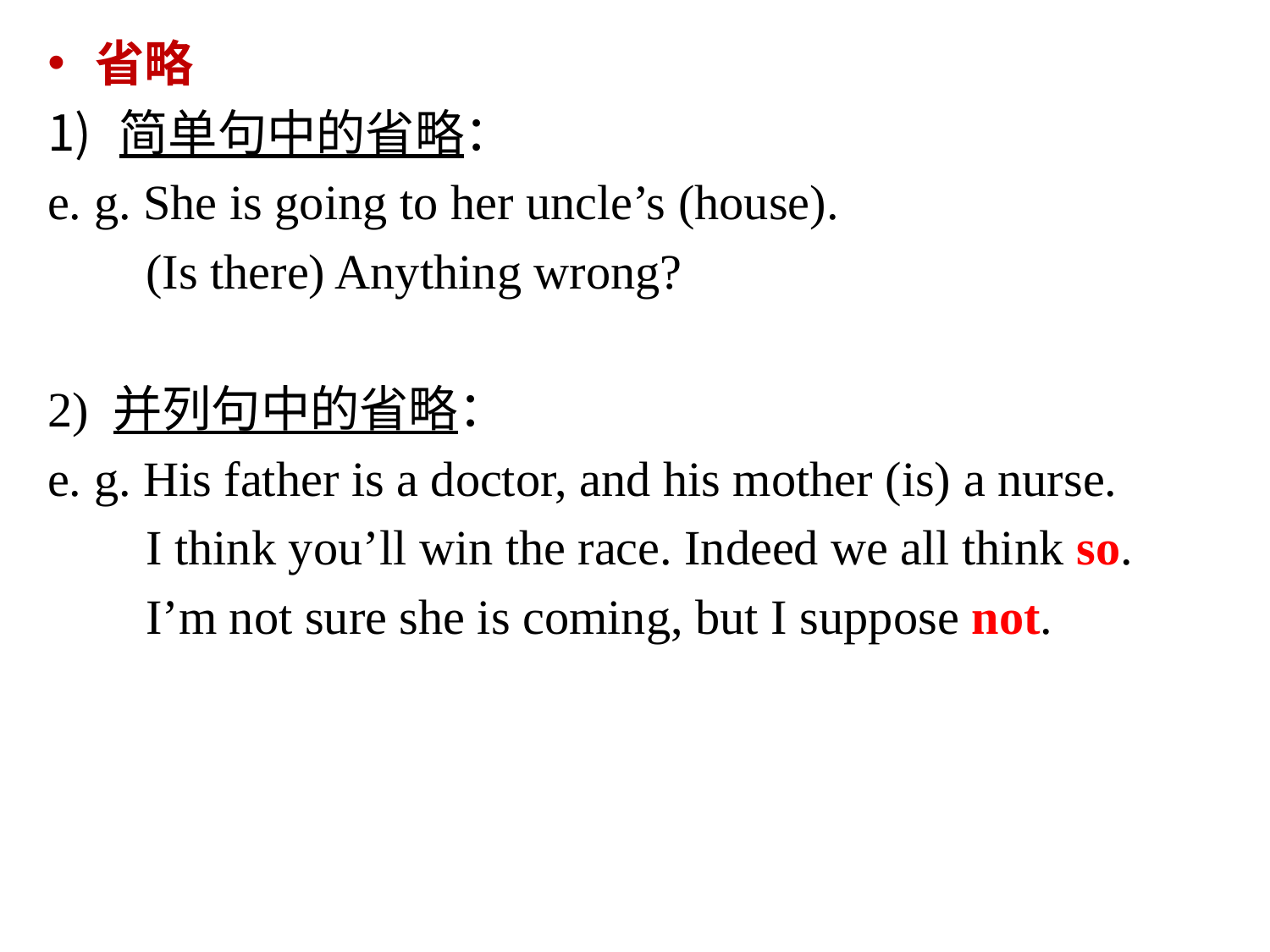

省略
简单句中的省略：
e. g. She is going to her uncle’s (house).
        (Is there) Anything wrong?

2) 并列句中的省略：
e. g. His father is a doctor, and his mother (is) a nurse.
        I think you’ll win the race. Indeed we all think so.
        I’m not sure she is coming, but I suppose not.